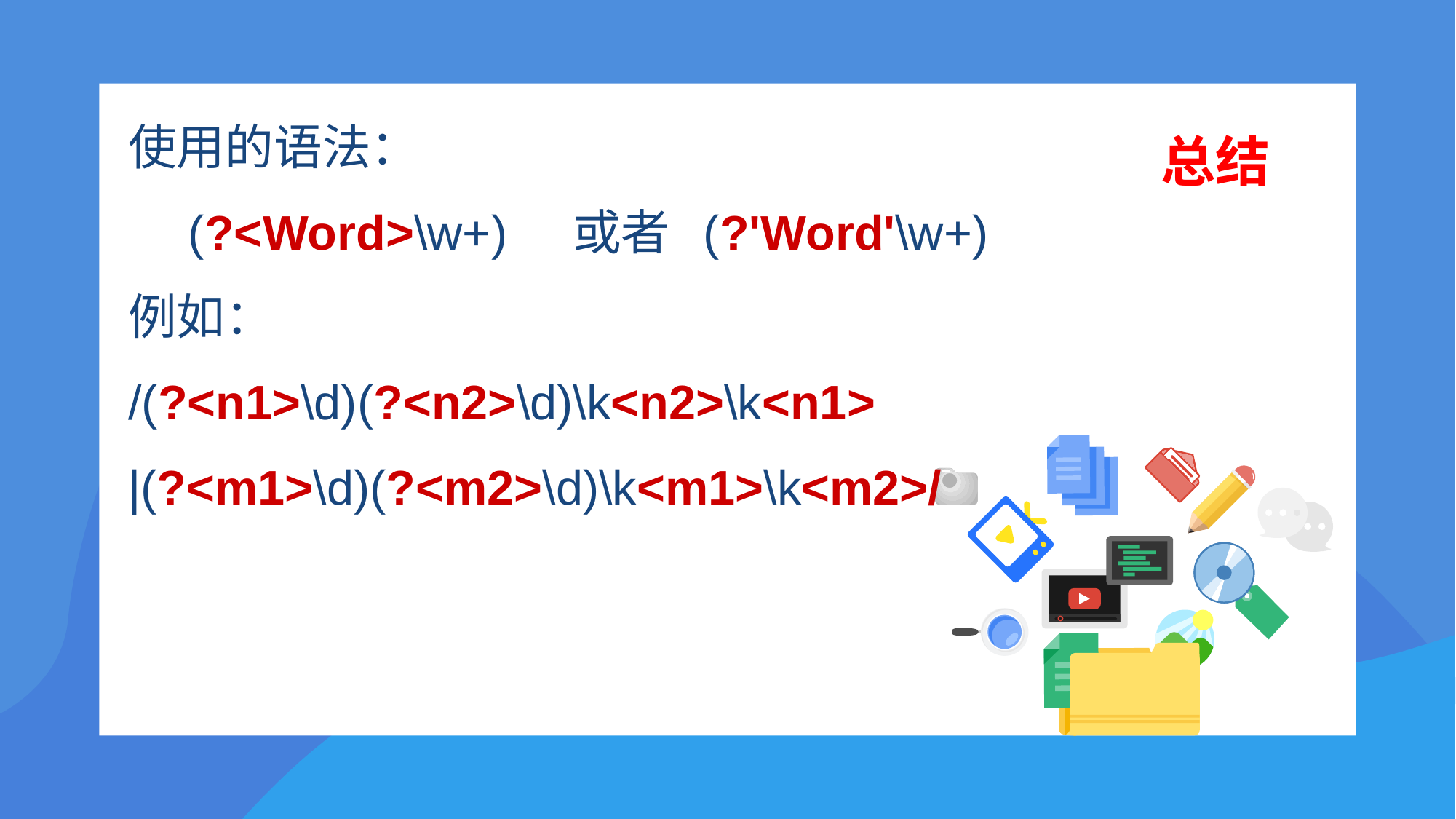

使用的语法：
　(?<Word>\w+)    或者  (?'Word'\w+)
例如：
/(?<n1>\d)(?<n2>\d)\k<n2>\k<n1>
|(?<m1>\d)(?<m2>\d)\k<m1>\k<m2>/
# 总结